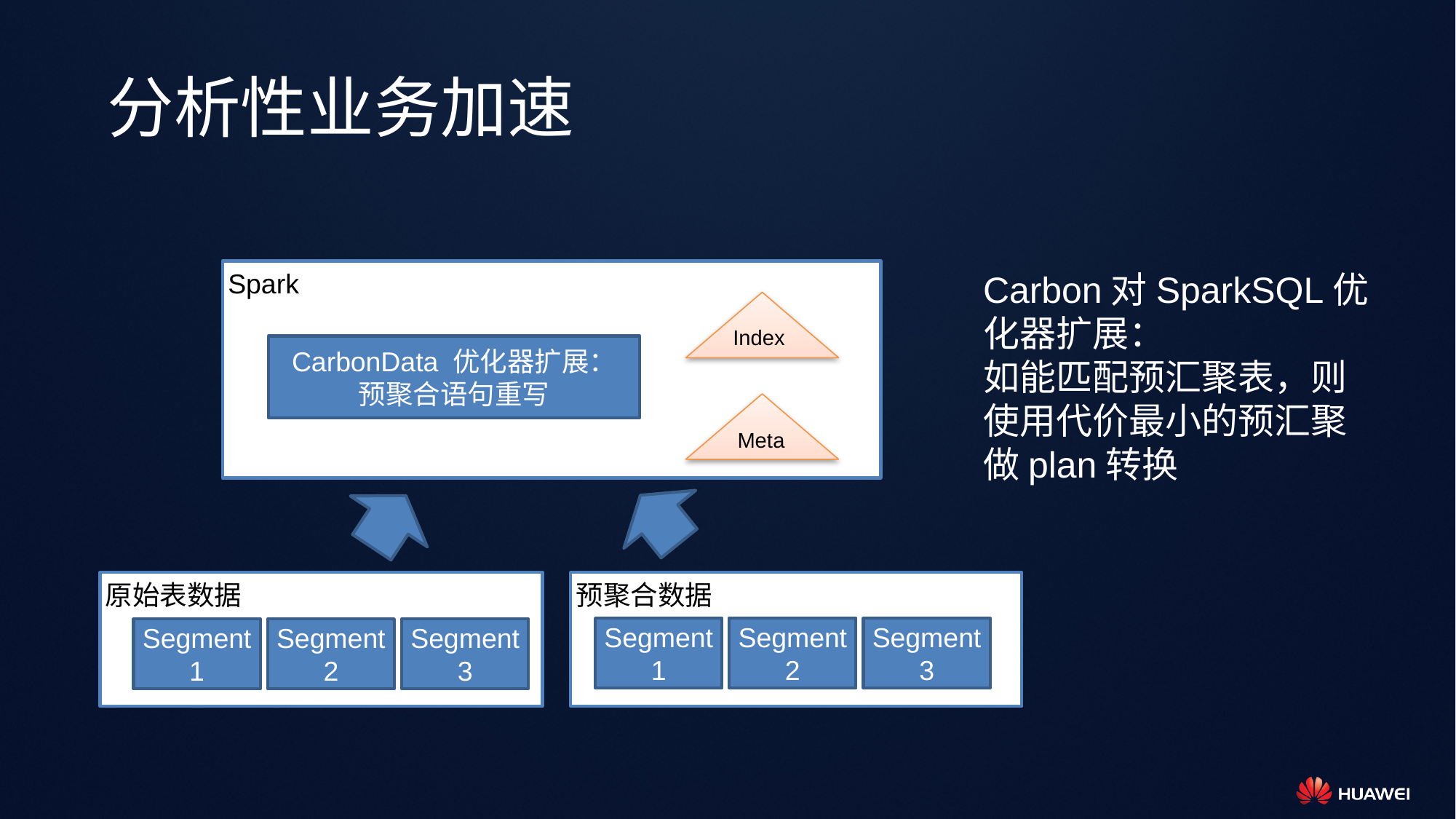

分析性业务加速

Spark
Carbon对SparkSQL优化器扩展：
如能匹配预汇聚表，则使用代价最小的预汇聚做plan转换

Index
CarbonData 优化器扩展：
预聚合语句重写

Meta

原始表数据

预聚合数据
Segment 1

Segment 2

Segment3

Segment 1

Segment 2

Segment3